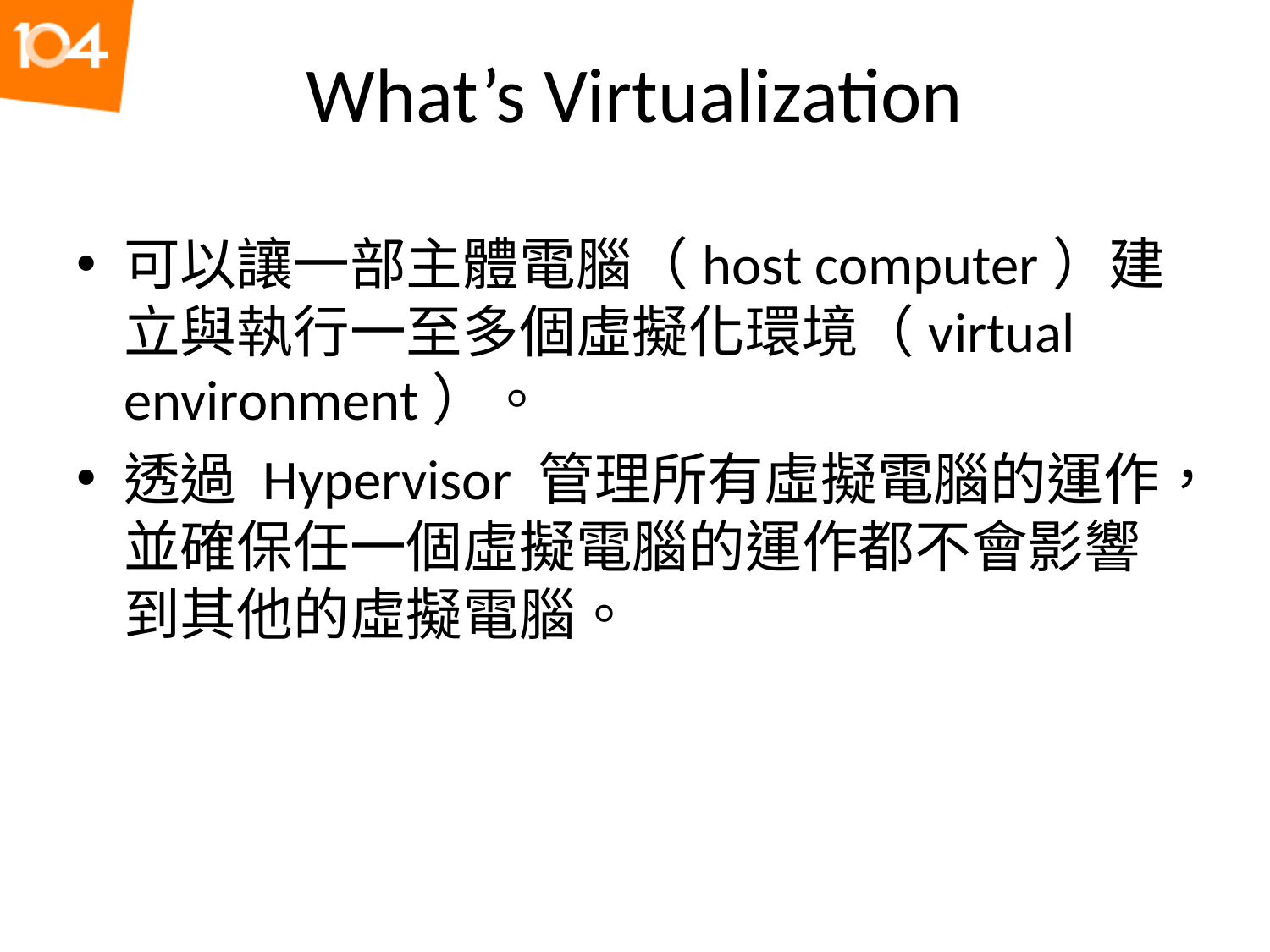

# What’s Virtualization
可以讓一部主體電腦（host computer）建立與執行一至多個虛擬化環境（virtual environment）。
透過 Hypervisor 管理所有虛擬電腦的運作，並確保任一個虛擬電腦的運作都不會影響到其他的虛擬電腦。